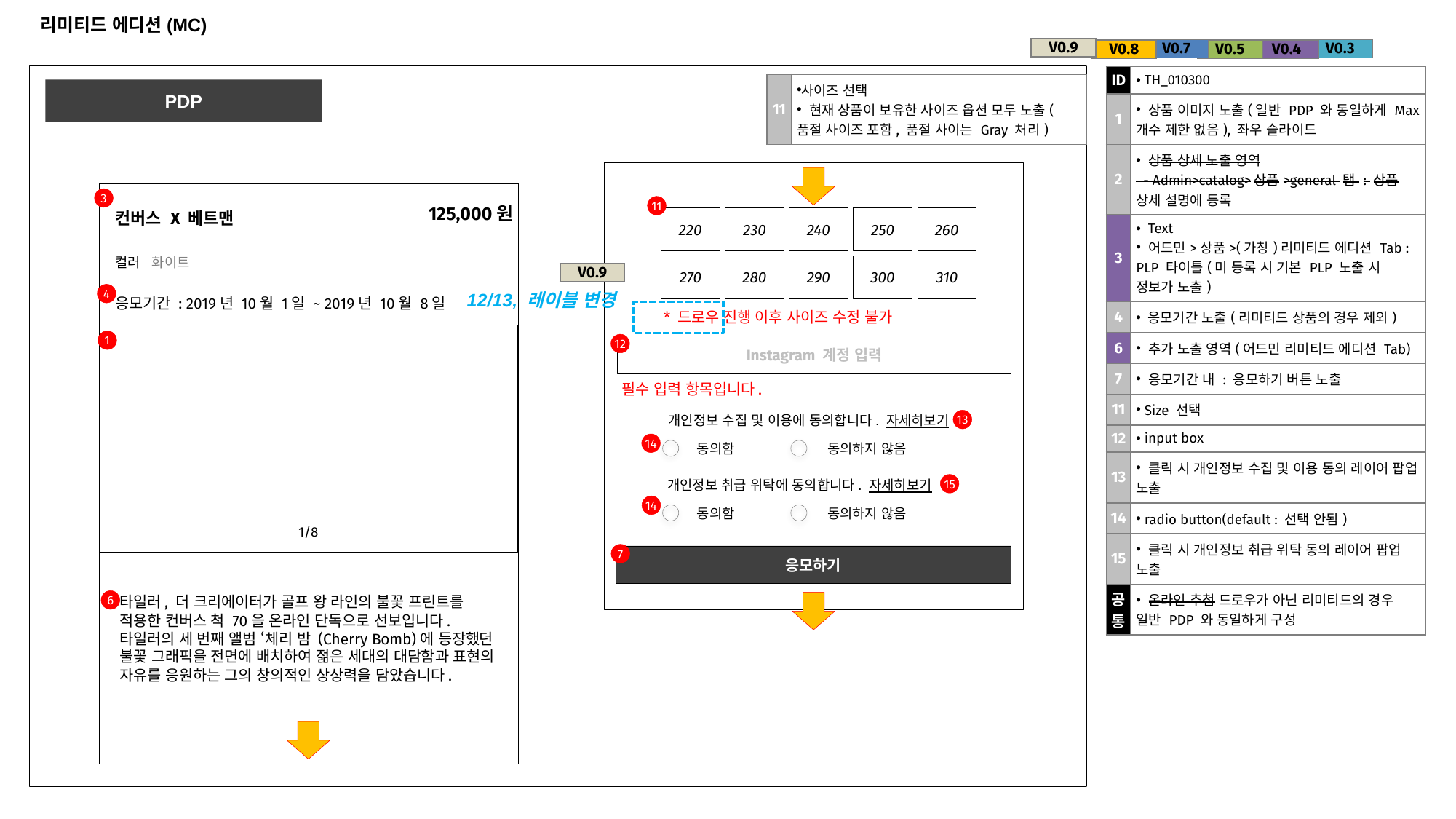

# 리미티드 에디션(MC)
| V0.9 |
| --- |
| V0.7 |
| --- |
| V0.3 |
| --- |
| V0.5 |
| --- |
| V0.8 |
| --- |
| V0.4 |
| --- |

| ID | TH\_010300 |
| --- | --- |
| 1 | 상품 이미지 노출(일반 PDP 와 동일하게 Max 개수 제한 없음), 좌우 슬라이드 |
| 2 | 상품 상세 노출 영역 - Admin>catalog>상품>general 탭 : 상품 상세 설명에 등록 |
| 3 | Text 어드민>상품>(가칭)리미티드 에디션 Tab : PLP 타이틀(미 등록 시 기본 PLP 노출 시 정보가 노출) |
| 4 | 응모기간 노출(리미티드 상품의 경우 제외) |
| 6 | 추가 노출 영역(어드민 리미티드 에디션 Tab) |
| 7 | 응모기간 내 : 응모하기 버튼 노출 |
| 11 | Size 선택 |
| 12 | input box |
| 13 | 클릭 시 개인정보 수집 및 이용 동의 레이어 팝업 노출 |
| 14 | radio button(default : 선택 안됨) |
| 15 | 클릭 시 개인정보 취급 위탁 동의 레이어 팝업 노출 |
| 공통 | 온라인 추첨 드로우가 아닌 리미티드의 경우 일반 PDP 와 동일하게 구성 |
| 11 | 사이즈 선택 현재 상품이 보유한 사이즈 옵션 모두 노출(품절 사이즈 포함, 품절 사이는 Gray 처리) |
| --- | --- |
PDP

3
11
컨버스 X 베트맨
125,000원
220
230
240
250
260
컬러   화이트
270
280
290
300
310
| V0.9 |
| --- |
12/13, 레이블 변경
4
응모기간 : 2019년 10월 1일 ~ 2019년 10월 8일

* 드로우 진행 이후 사이즈 수정 불가

1
12
Instagram 계정 입력
필수 입력 항목입니다.
개인정보 수집 및 이용에 동의합니다. 자세히보기
13
14
동의함
동의하지 않음

개인정보 취급 위탁에 동의합니다. 자세히보기
15
14
동의함
동의하지 않음

1/8
7
응모하기
타일러, 더 크리에이터가 골프 왕 라인의 불꽃 프린트를 적용한 컨버스 척 70을 온라인 단독으로 선보입니다. 타일러의 세 번째 앨범 ‘체리 밤 (Cherry Bomb)에 등장했던 불꽃 그래픽을 전면에 배치하여 젊은 세대의 대담함과 표현의 자유를 응원하는 그의 창의적인 상상력을 담았습니다.
6